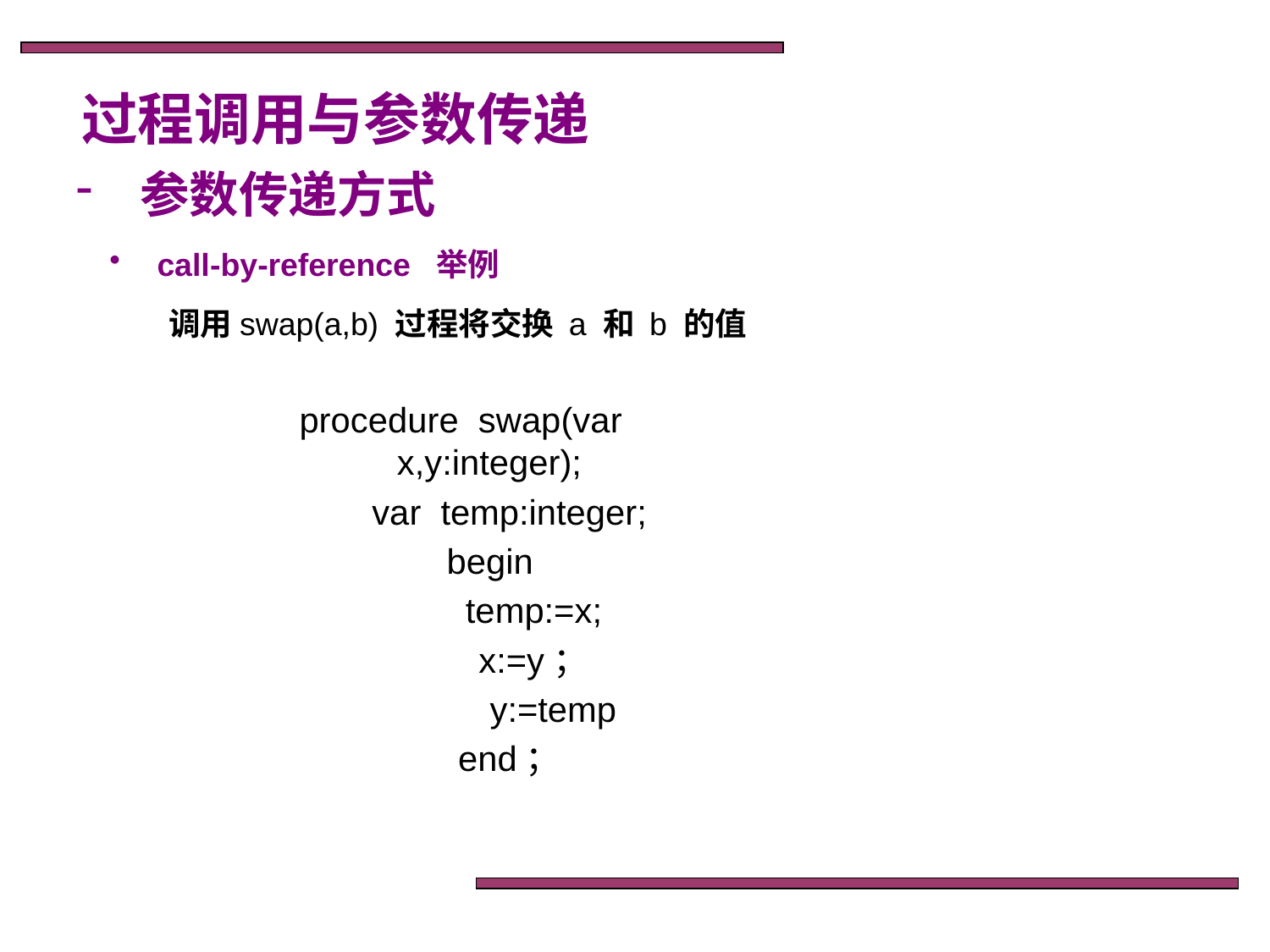

过程调用与参数传递
  参数传递方式

  call-by-reference  举例

   调用swap(a,b) 过程将交换 a 和 b 的值
procedure  swap(var  x,y:integer);
         var  temp:integer;
         begin
                  temp:=x;
                  x:=y；
                  y:=temp
         end；